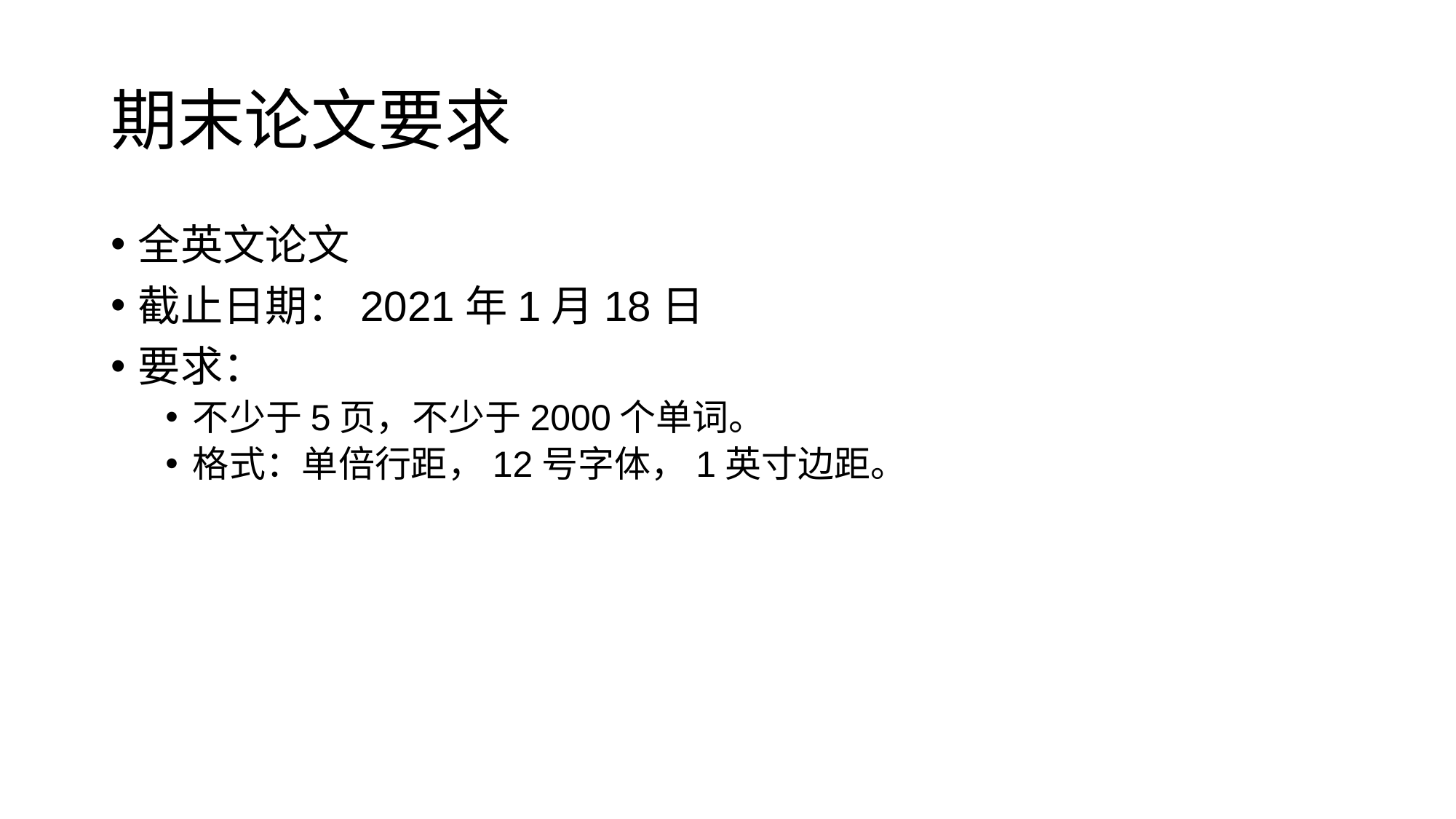

# 期末论文要求
全英文论文
截止日期：2021年1月18日
要求：
不少于5页，不少于2000个单词。
格式：单倍行距，12号字体，1英寸边距。